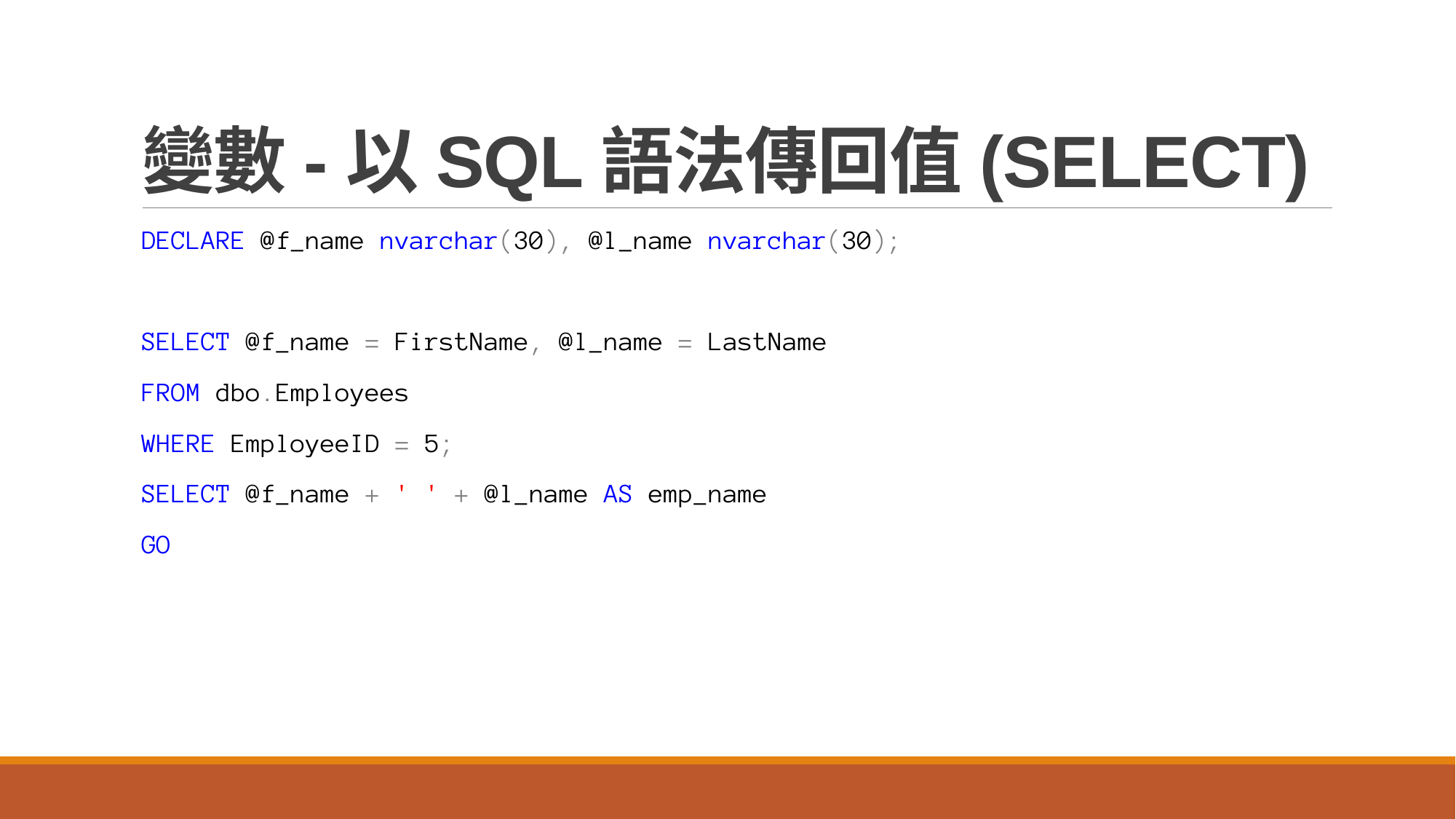

# 變數-以SQL語法傳回值(SELECT)
DECLARE @f_name nvarchar(30), @l_name nvarchar(30);

SELECT @f_name = FirstName, @l_name = LastName
FROM dbo.Employees
WHERE EmployeeID = 5;
SELECT @f_name + ' ' + @l_name AS emp_name
GO